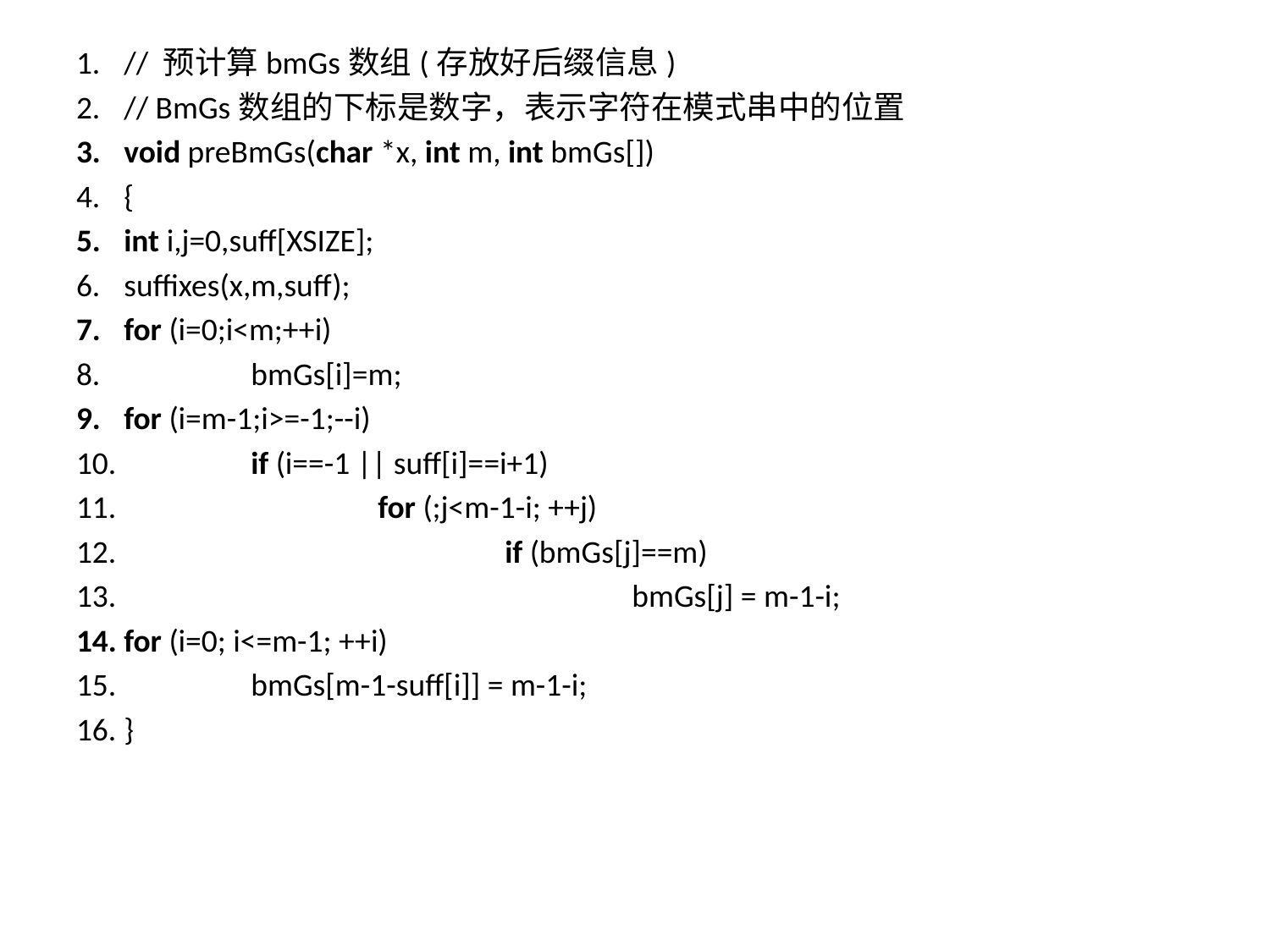

// 预计算bmGs数组(存放好后缀信息)
// BmGs数组的下标是数字，表示字符在模式串中的位置
void preBmGs(char *x, int m, int bmGs[])
{
int i,j=0,suff[XSIZE];
suffixes(x,m,suff);
for (i=0;i<m;++i)
	bmGs[i]=m;
for (i=m-1;i>=-1;--i)
	if (i==-1 || suff[i]==i+1)
		for (;j<m-1-i; ++j)
			if (bmGs[j]==m)
				bmGs[j] = m-1-i;
for (i=0; i<=m-1; ++i)
	bmGs[m-1-suff[i]] = m-1-i;
}